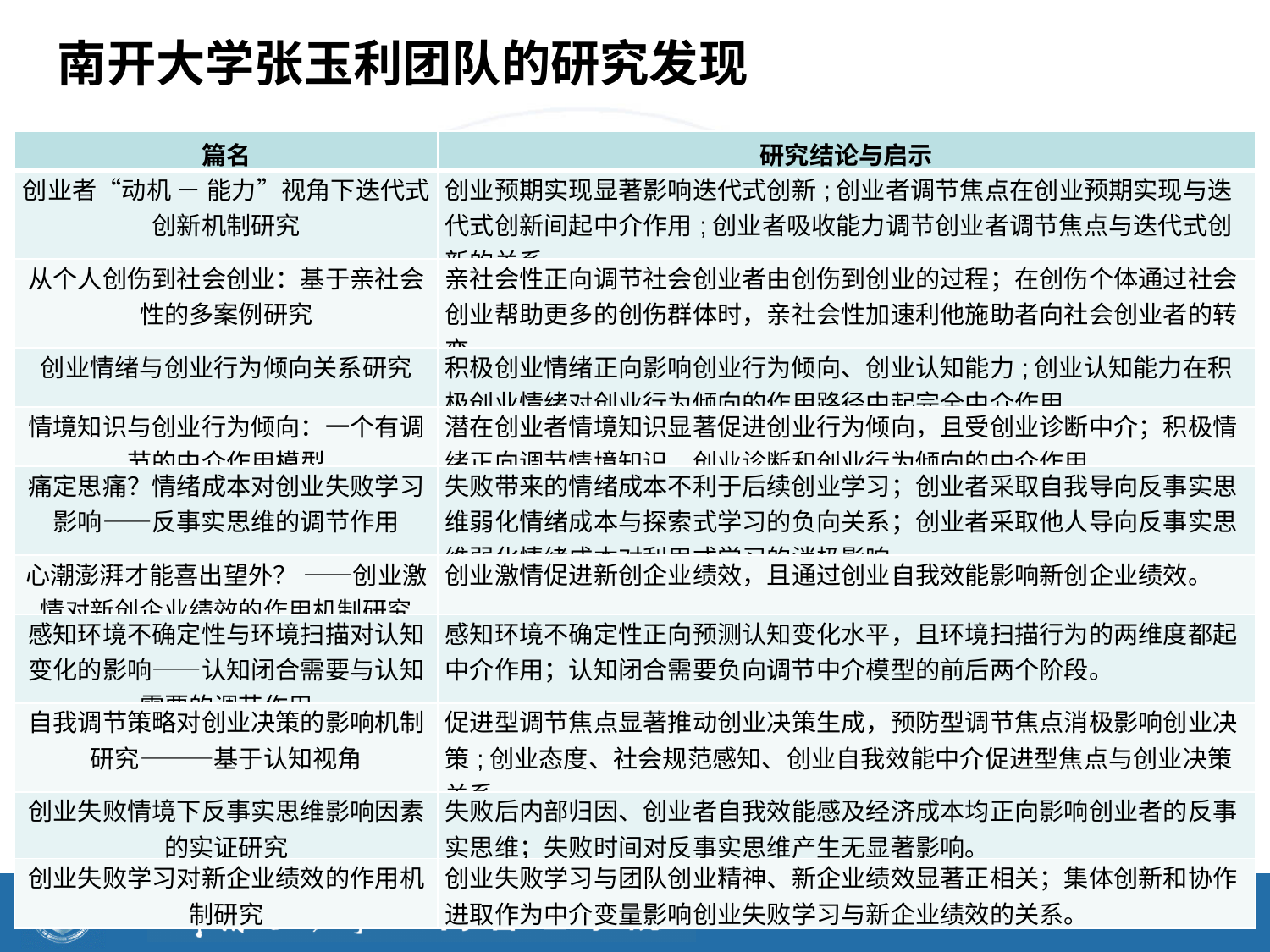

南开大学张玉利团队的研究发现
表1  朱桂龙团队

| 篇名 | 研究结论与启示 |
| --- | --- |
| 创业者“动机 － 能力”视角下迭代式创新机制研究 | 创业预期实现显著影响迭代式创新;创业者调节焦点在创业预期实现与迭代式创新间起中介作用;创业者吸收能力调节创业者调节焦点与迭代式创新的关系。 |
| 从个人创伤到社会创业：基于亲社会性的多案例研究 | 亲社会性正向调节社会创业者由创伤到创业的过程；在创伤个体通过社会创业帮助更多的创伤群体时，亲社会性加速利他施助者向社会创业者的转变。 |
| 创业情绪与创业行为倾向关系研究 | 积极创业情绪正向影响创业行为倾向、创业认知能力;创业认知能力在积极创业情绪对创业行为倾向的作用路径中起完全中介作用。 |
| 情境知识与创业行为倾向：一个有调节的中介作用模型 | 潜在创业者情境知识显著促进创业行为倾向，且受创业诊断中介；积极情绪正向调节情境知识、创业诊断和创业行为倾向的中介作用。 |
| 痛定思痛？情绪成本对创业失败学习影响——反事实思维的调节作用 | 失败带来的情绪成本不利于后续创业学习；创业者采取自我导向反事实思维弱化情绪成本与探索式学习的负向关系；创业者采取他人导向反事实思维弱化情绪成本对利用式学习的消极影响。 |
| 心潮澎湃才能喜出望外？ ——创业激情对新创企业绩效的作用机制研究 | 创业激情促进新创企业绩效，且通过创业自我效能影响新创企业绩效。 |
| 感知环境不确定性与环境扫描对认知变化的影响——认知闭合需要与认知需要的调节作用 | 感知环境不确定性正向预测认知变化水平，且环境扫描行为的两维度都起中介作用；认知闭合需要负向调节中介模型的前后两个阶段。 |
| 自我调节策略对创业决策的影响机制研究———基于认知视角 | 促进型调节焦点显著推动创业决策生成，预防型调节焦点消极影响创业决策;创业态度、社会规范感知、创业自我效能中介促进型焦点与创业决策关系。 |
| 创业失败情境下反事实思维影响因素的实证研究 | 失败后内部归因、创业者自我效能感及经济成本均正向影响创业者的反事实思维；失败时间对反事实思维产生无显著影响。 |
| 创业失败学习对新企业绩效的作用机制研究 | 创业失败学习与团队创业精神、新企业绩效显著正相关；集体创新和协作进取作为中介变量影响创业失败学习与新企业绩效的关系。 |